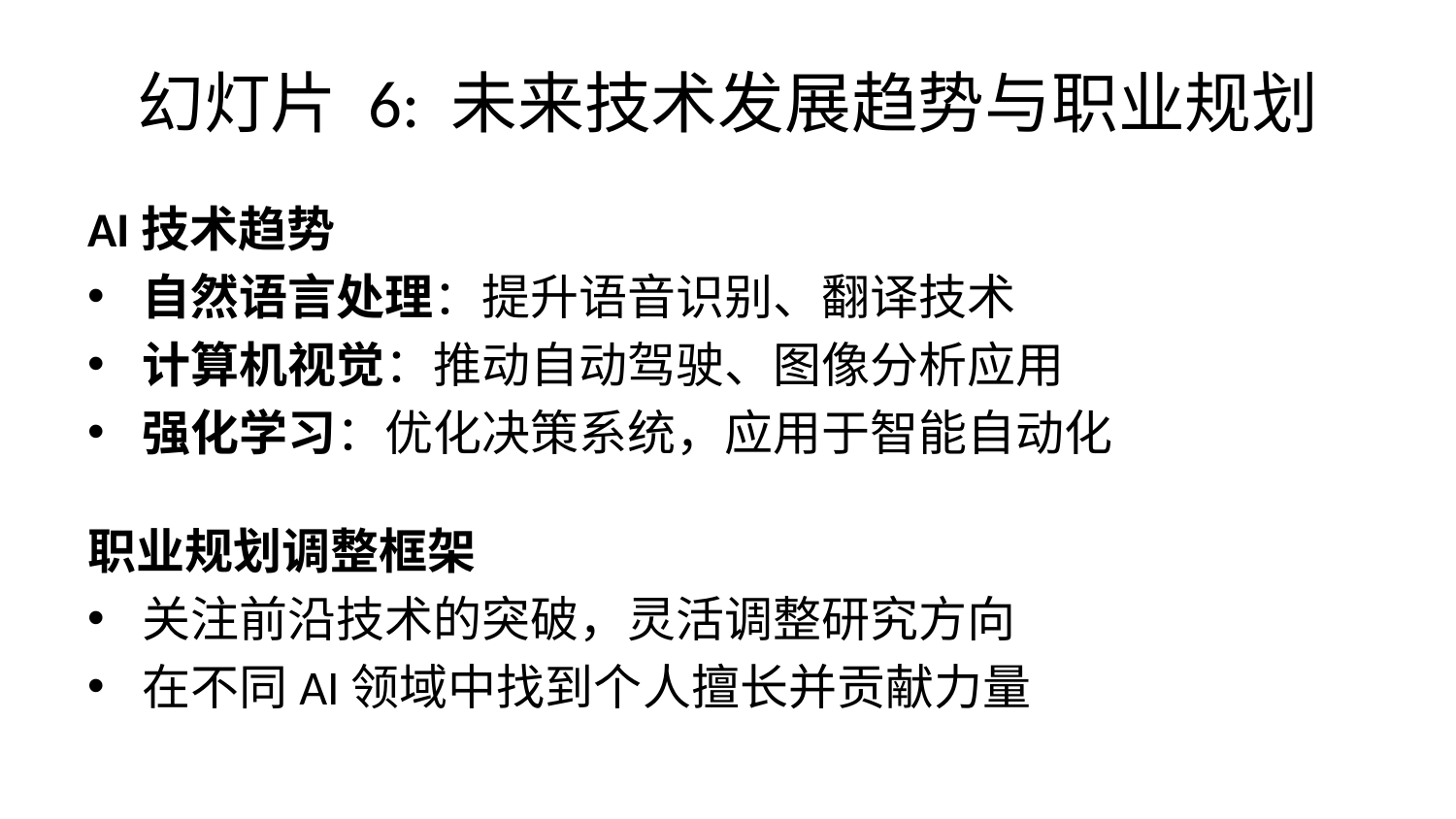

# 幻灯片 6: 未来技术发展趋势与职业规划
AI技术趋势
自然语言处理：提升语音识别、翻译技术
计算机视觉：推动自动驾驶、图像分析应用
强化学习：优化决策系统，应用于智能自动化
职业规划调整框架
关注前沿技术的突破，灵活调整研究方向
在不同AI领域中找到个人擅长并贡献力量